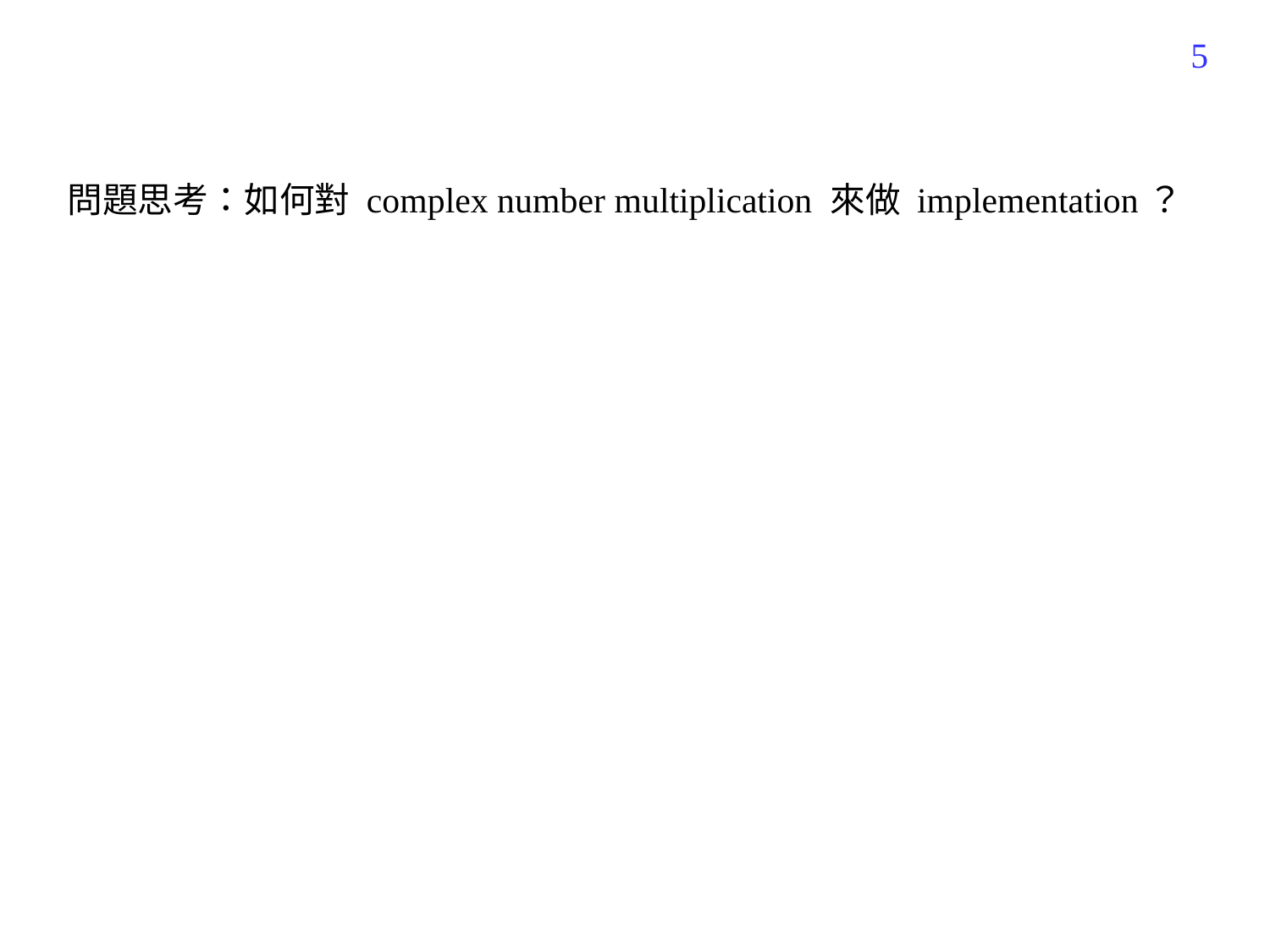

5
問題思考：如何對 complex number multiplication 來做 implementation？